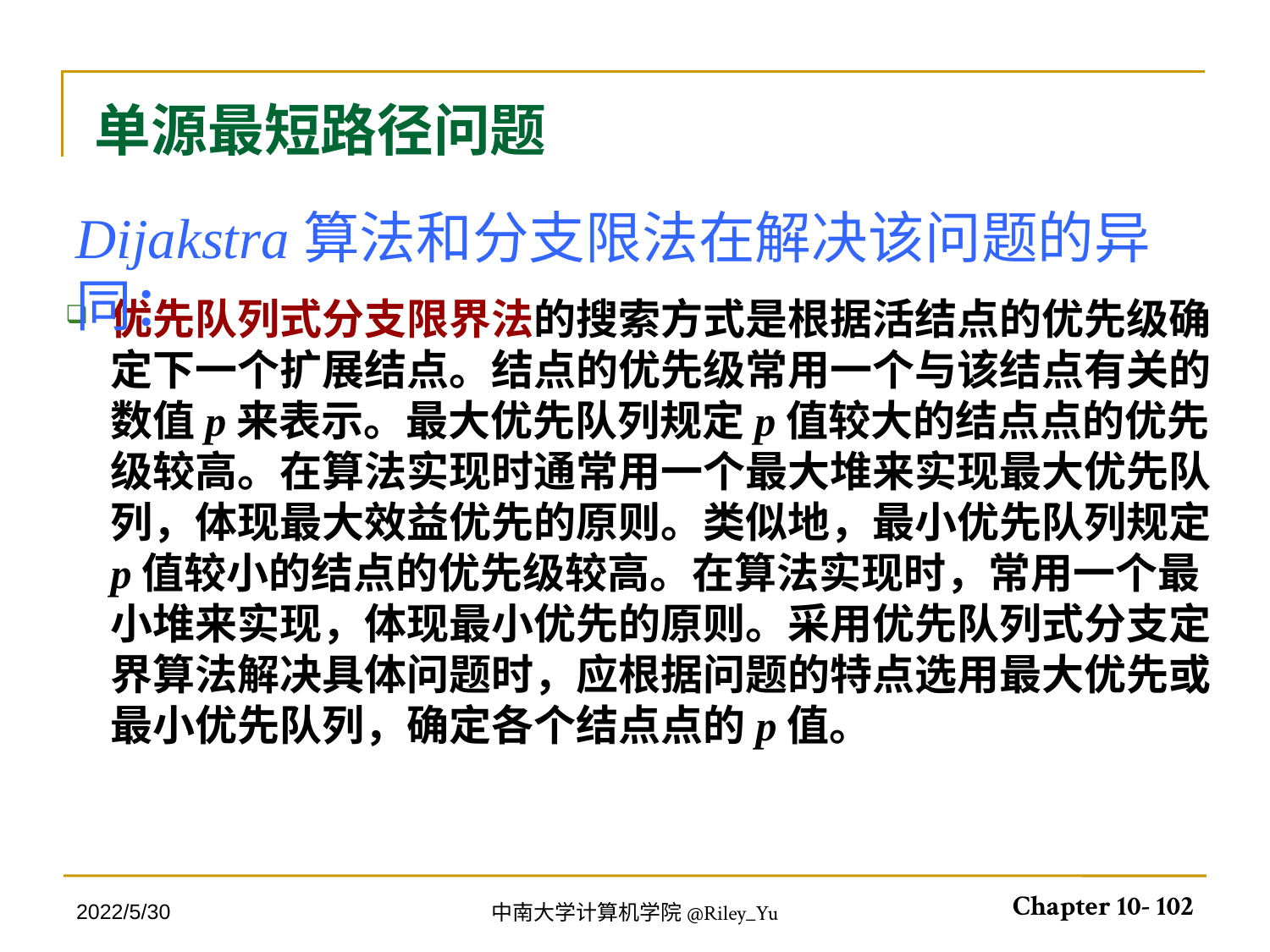

# 单源最短路径问题
Dijakstra算法和分支限法在解决该问题的异同：
优先队列式分支限界法的搜索方式是根据活结点的优先级确定下一个扩展结点。结点的优先级常用一个与该结点有关的数值p来表示。最大优先队列规定p值较大的结点点的优先级较高。在算法实现时通常用一个最大堆来实现最大优先队列，体现最大效益优先的原则。类似地，最小优先队列规定p值较小的结点的优先级较高。在算法实现时，常用一个最小堆来实现，体现最小优先的原则。采用优先队列式分支定界算法解决具体问题时，应根据问题的特点选用最大优先或最小优先队列，确定各个结点点的p值。
2022/5/30
Chapter 10- 102
中南大学计算机学院@Riley_Yu